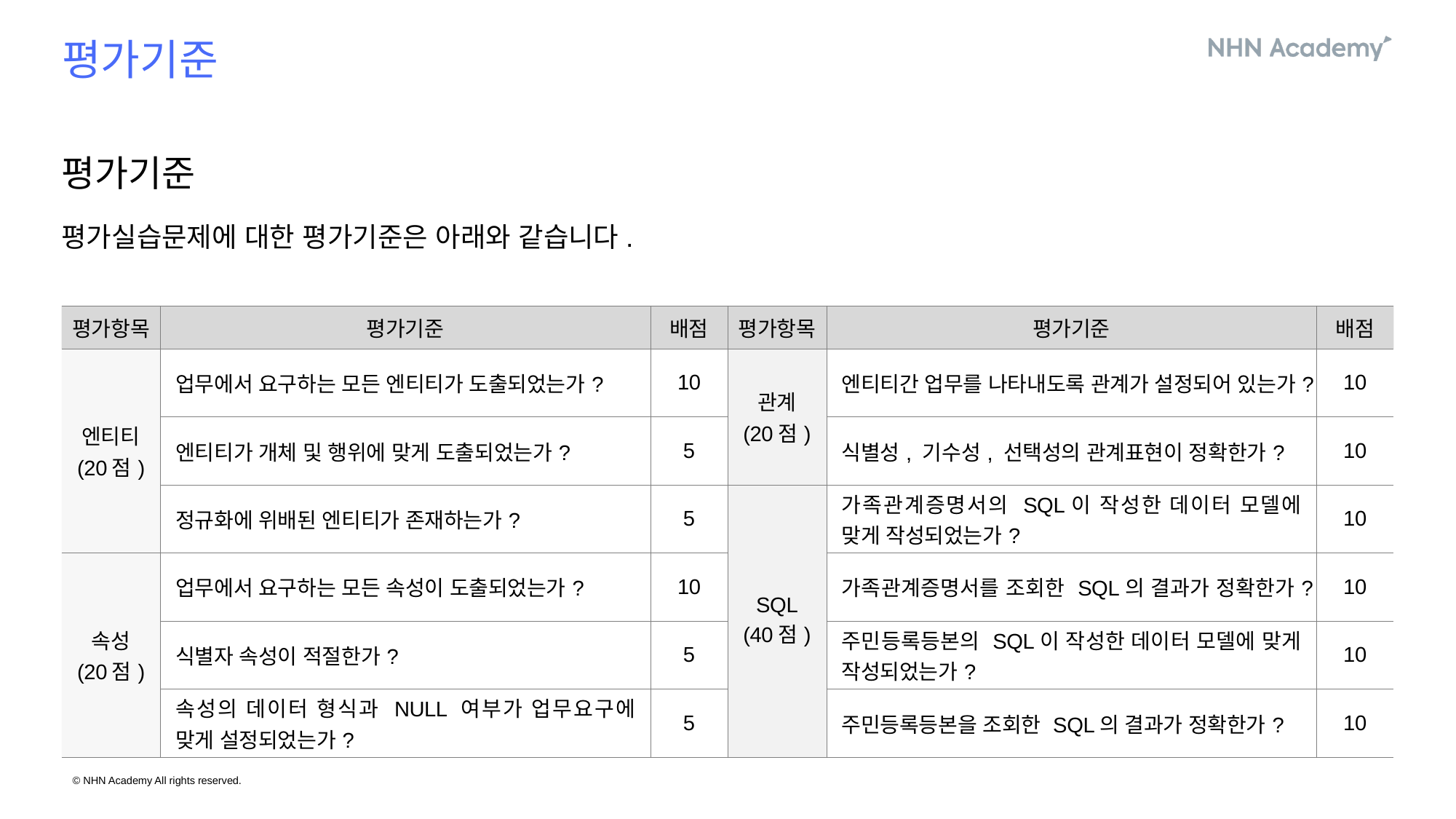

# 평가기준
평가기준
평가실습문제에 대한 평가기준은 아래와 같습니다.
| 평가항목 | 평가기준 | 배점 | 평가항목 | 평가기준 | 배점 |
| --- | --- | --- | --- | --- | --- |
| 엔티티 (20점) | 업무에서 요구하는 모든 엔티티가 도출되었는가? | 10 | 관계 (20점) | 엔티티간 업무를 나타내도록 관계가 설정되어 있는가? | 10 |
|  | 엔티티가 개체 및 행위에 맞게 도출되었는가? | 5 |  | 식별성, 기수성, 선택성의 관계표현이 정확한가? | 10 |
|  | 정규화에 위배된 엔티티가 존재하는가? | 5 | SQL (40점) | 가족관계증명서의 SQL이 작성한 데이터 모델에 맞게 작성되었는가? | 10 |
| 속성 (20점) | 업무에서 요구하는 모든 속성이 도출되었는가? | 10 |  | 가족관계증명서를 조회한 SQL의 결과가 정확한가? | 10 |
|  | 식별자 속성이 적절한가? | 5 |  | 주민등록등본의 SQL이 작성한 데이터 모델에 맞게 작성되었는가? | 10 |
|  | 속성의 데이터 형식과 NULL 여부가 업무요구에 맞게 설정되었는가? | 5 |  | 주민등록등본을 조회한 SQL의 결과가 정확한가? | 10 |